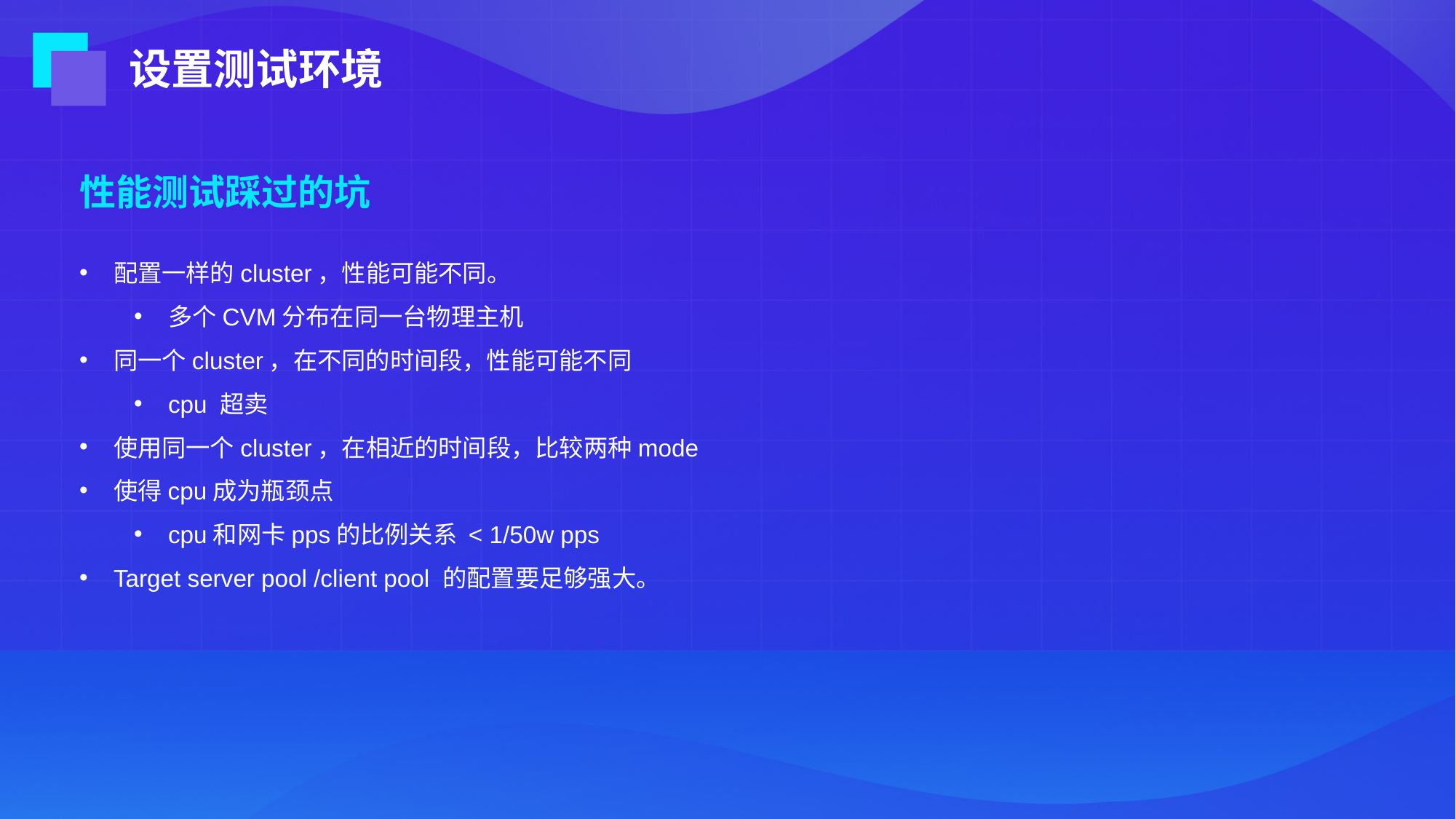

设置测试环境

性能测试踩过的坑
配置一样的cluster，性能可能不同。
多个CVM分布在同一台物理主机
同一个cluster，在不同的时间段，性能可能不同
cpu 超卖
使用同一个cluster，在相近的时间段，比较两种mode
使得cpu成为瓶颈点
cpu和网卡pps的比例关系 < 1/50w pps
Target server pool /client pool 的配置要足够强大。